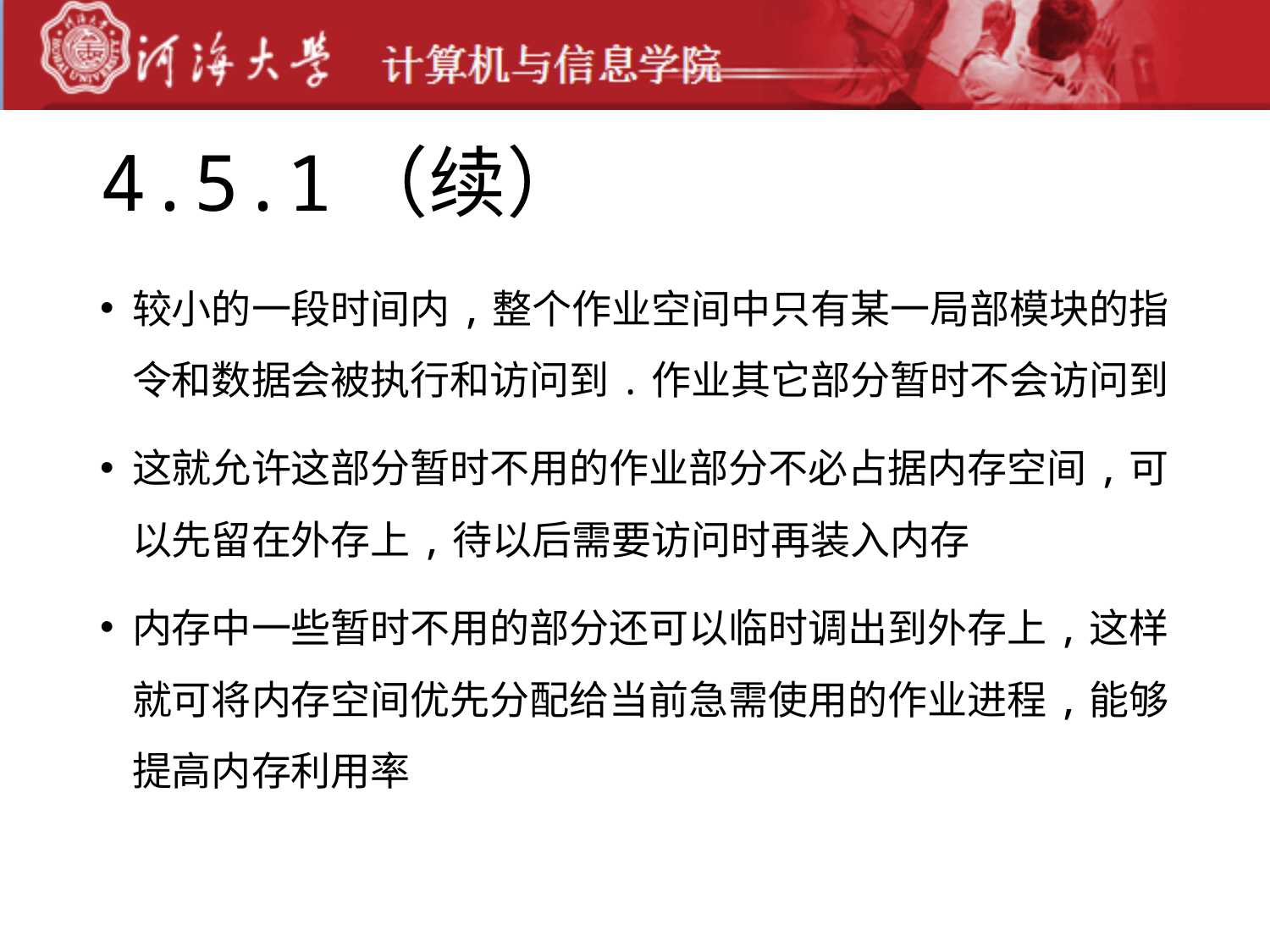

# 4.5.1（续）
较小的一段时间内,整个作业空间中只有某一局部模块的指令和数据会被执行和访问到.作业其它部分暂时不会访问到
这就允许这部分暂时不用的作业部分不必占据内存空间,可以先留在外存上,待以后需要访问时再装入内存
内存中一些暂时不用的部分还可以临时调出到外存上,这样就可将内存空间优先分配给当前急需使用的作业进程,能够提高内存利用率